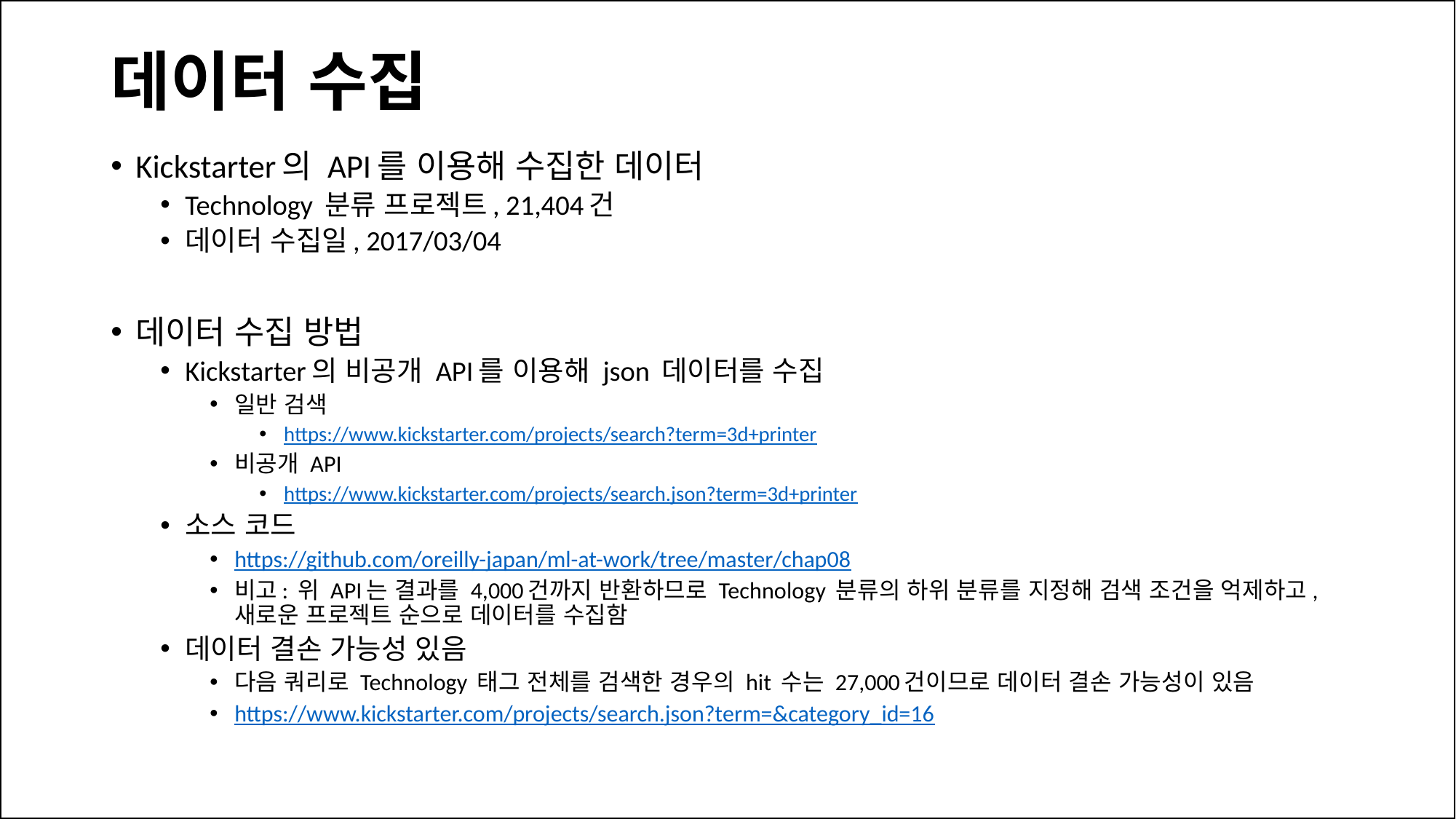

# 데이터 수집
Kickstarter의 API를 이용해 수집한 데이터
Technology 분류 프로젝트, 21,404건
데이터 수집일, 2017/03/04

데이터 수집 방법
Kickstarter의 비공개 API를 이용해 json 데이터를 수집
일반 검색
https://www.kickstarter.com/projects/search?term=3d+printer
비공개 API
https://www.kickstarter.com/projects/search.json?term=3d+printer
소스 코드
https://github.com/oreilly-japan/ml-at-work/tree/master/chap08
비고: 위 API는 결과를 4,000건까지 반환하므로 Technology 분류의 하위 분류를 지정해 검색 조건을 억제하고, 새로운 프로젝트 순으로 데이터를 수집함
데이터 결손 가능성 있음
다음 쿼리로 Technology 태그 전체를 검색한 경우의 hit 수는 27,000건이므로 데이터 결손 가능성이 있음
https://www.kickstarter.com/projects/search.json?term=&category_id=16